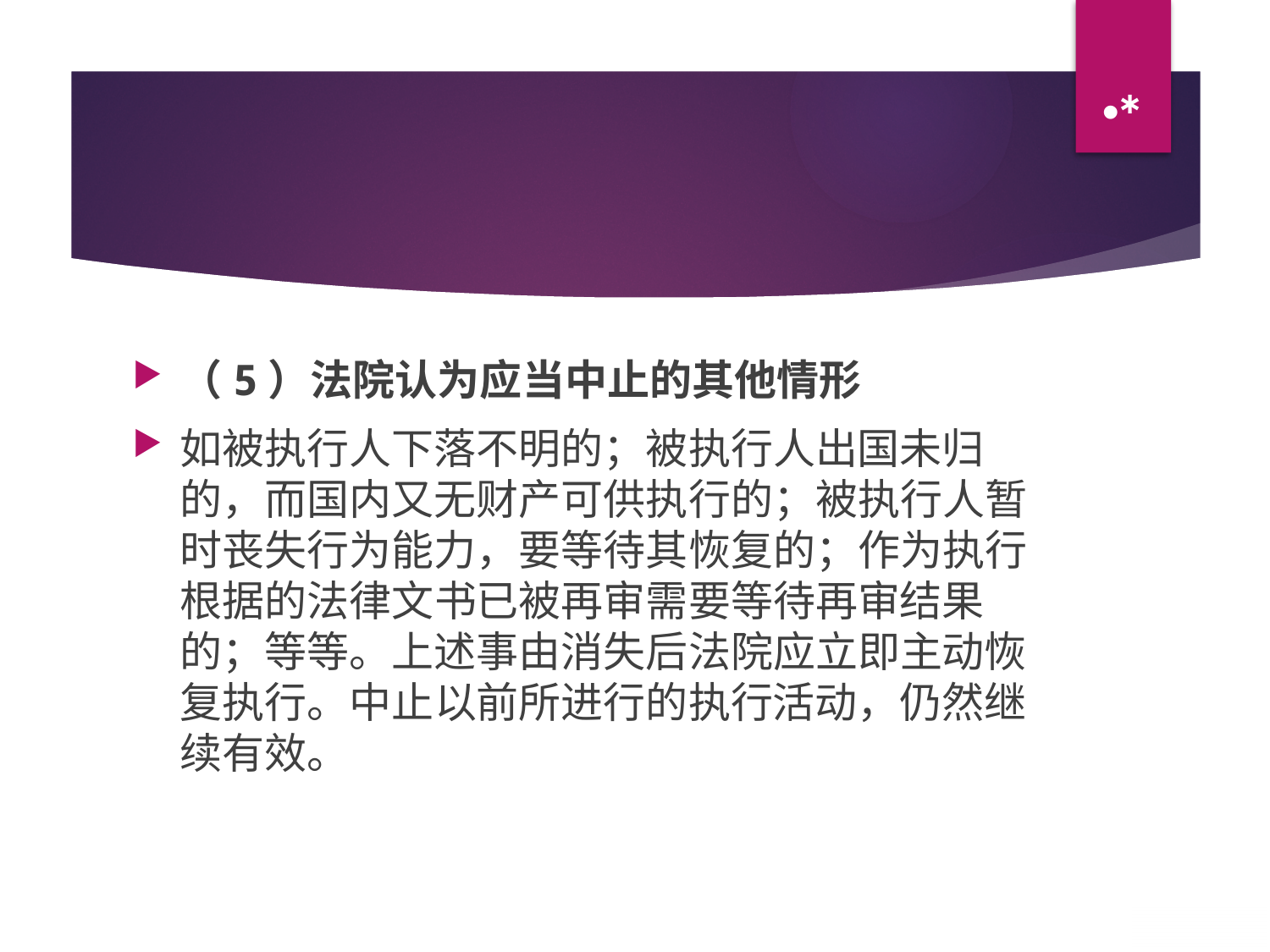

*
#
（5）法院认为应当中止的其他情形
如被执行人下落不明的；被执行人出国未归的，而国内又无财产可供执行的；被执行人暂时丧失行为能力，要等待其恢复的；作为执行根据的法律文书已被再审需要等待再审结果的；等等。上述事由消失后法院应立即主动恢复执行。中止以前所进行的执行活动，仍然继续有效。